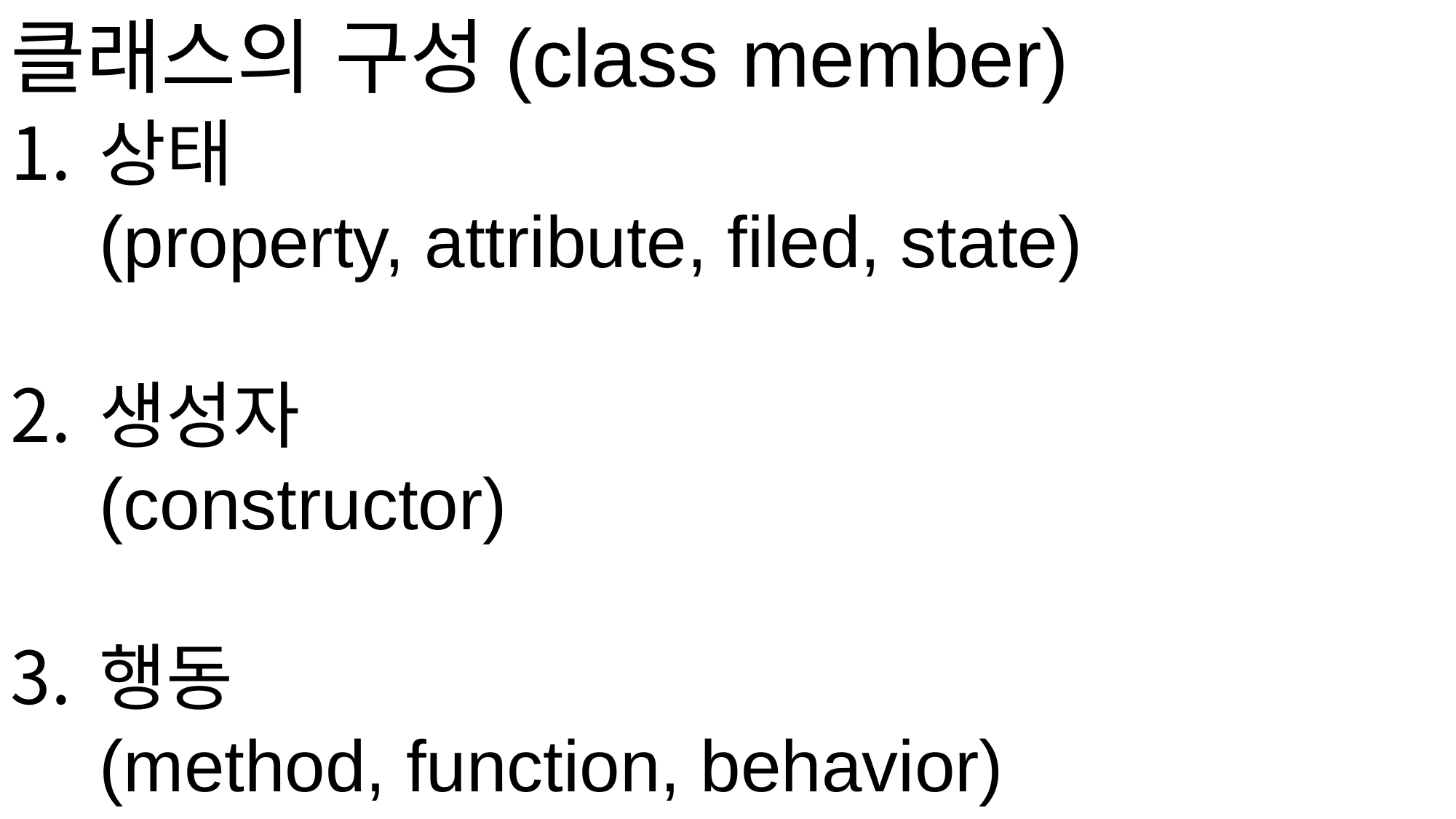

클래스의 구성(class member)
상태
(property, attribute, filed, state)
생성자
(constructor)
행동
(method, function, behavior)